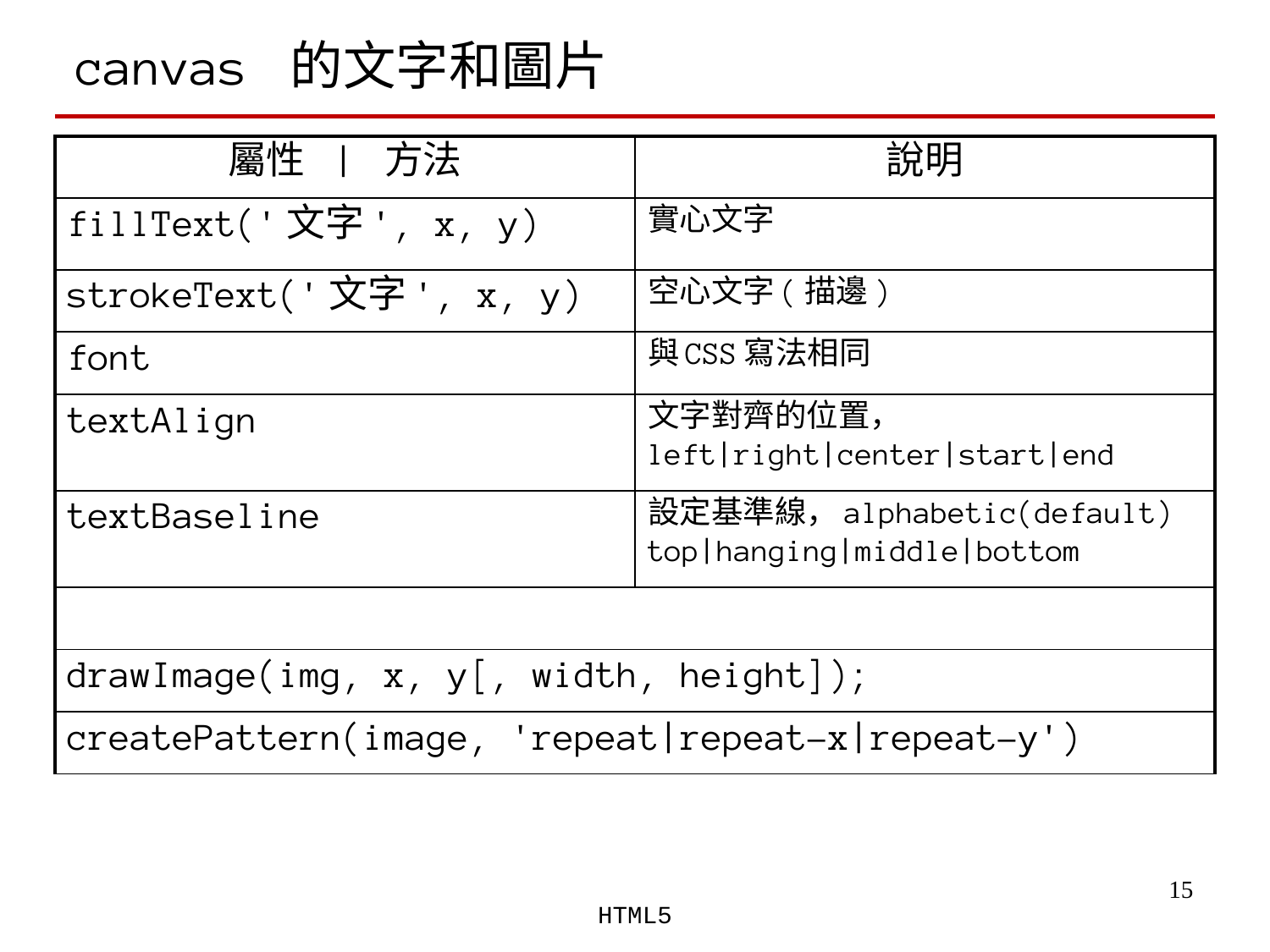

# canvas 的文字和圖片
| 屬性 | 方法 | 說明 |
| --- | --- |
| fillText('文字', x, y) | 實心文字 |
| strokeText('文字', x, y) | 空心文字(描邊) |
| font | 與CSS寫法相同 |
| textAlign | 文字對齊的位置， left|right|center|start|end |
| textBaseline | 設定基準線，alphabetic(default) top|hanging|middle|bottom |
|  |  |
| drawImage(img, x, y[, width, height]); |  |
| createPattern(image, 'repeat|repeat-x|repeat-y') |  |
15
HTML5